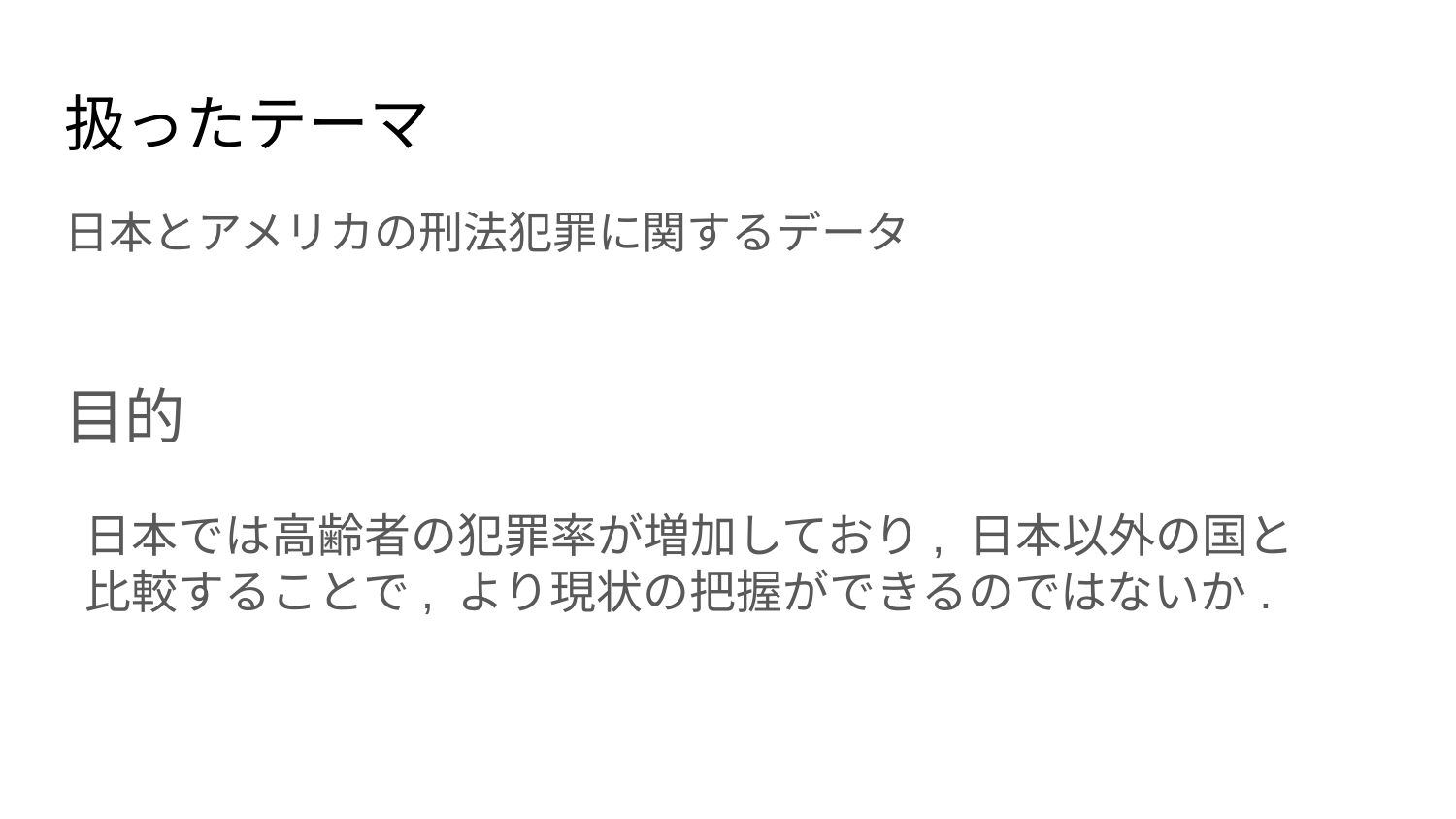

# 扱ったテーマ
日本とアメリカの刑法犯罪に関するデータ
目的
日本では高齢者の犯罪率が増加しており, 日本以外の国と
比較することで, より現状の把握ができるのではないか.